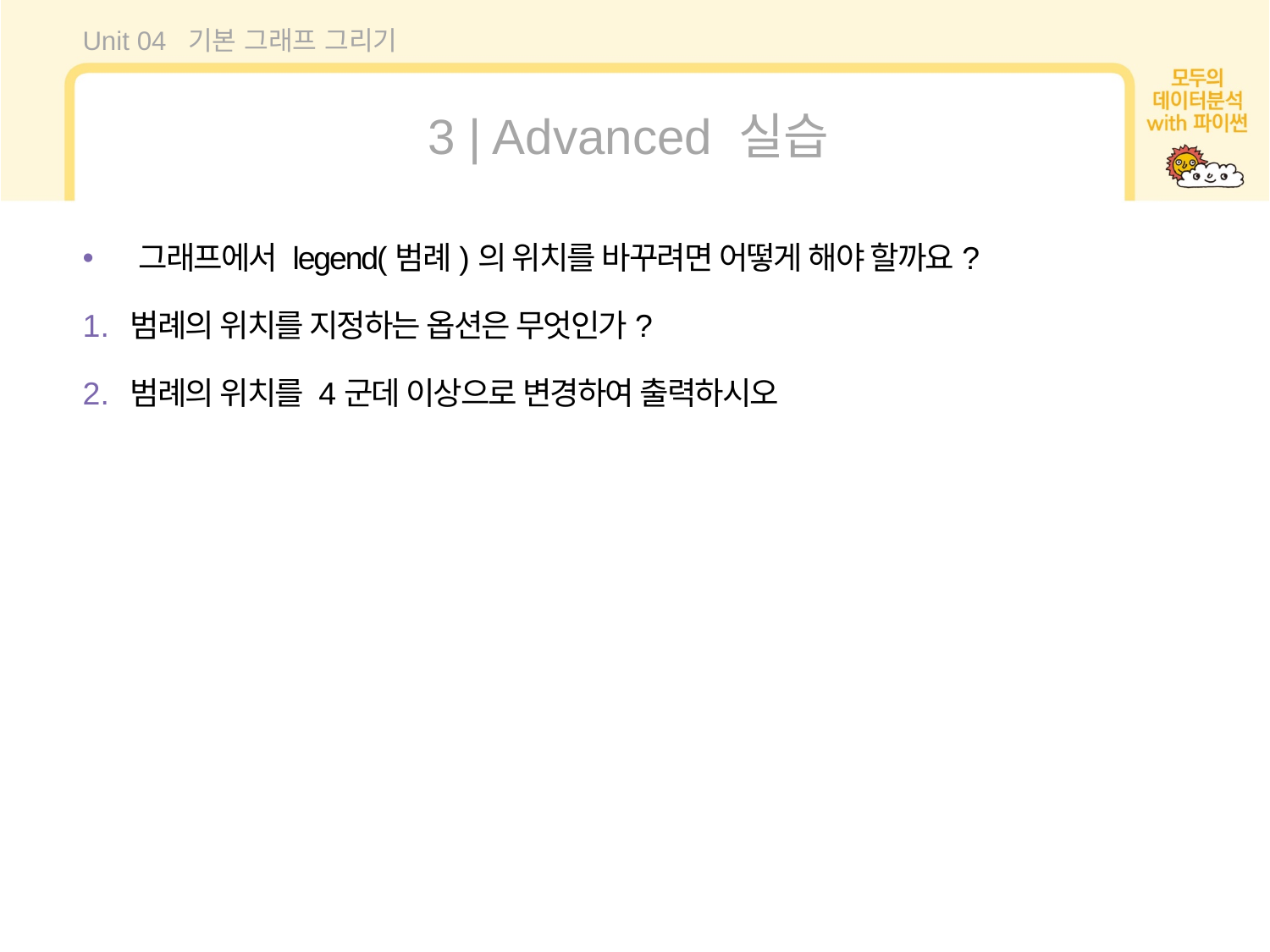

Unit 04  기본 그래프 그리기
3 | Advanced 실습
 그래프에서 legend(범례)의 위치를 바꾸려면 어떻게 해야 할까요?
범례의 위치를 지정하는 옵션은 무엇인가?
범례의 위치를 4군데 이상으로 변경하여 출력하시오